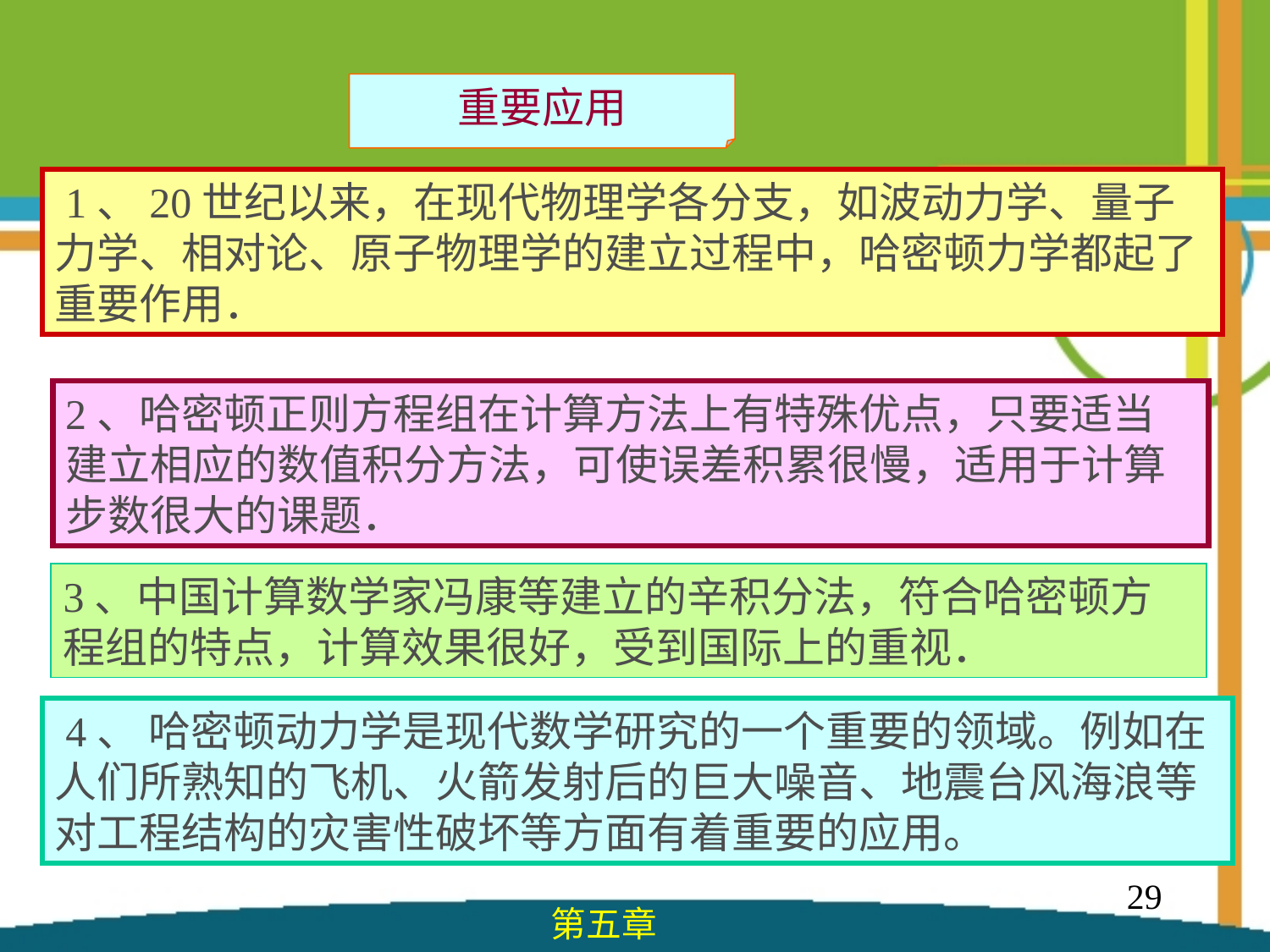

重要应用
 1、20世纪以来，在现代物理学各分支，如波动力学、量子力学、相对论、原子物理学的建立过程中，哈密顿力学都起了重要作用．
2、哈密顿正则方程组在计算方法上有特殊优点，只要适当建立相应的数值积分方法，可使误差积累很慢，适用于计算步数很大的课题．
3、中国计算数学家冯康等建立的辛积分法，符合哈密顿方程组的特点，计算效果很好，受到国际上的重视．
 4、 哈密顿动力学是现代数学研究的一个重要的领域。例如在人们所熟知的飞机、火箭发射后的巨大噪音、地震台风海浪等对工程结构的灾害性破坏等方面有着重要的应用。
29